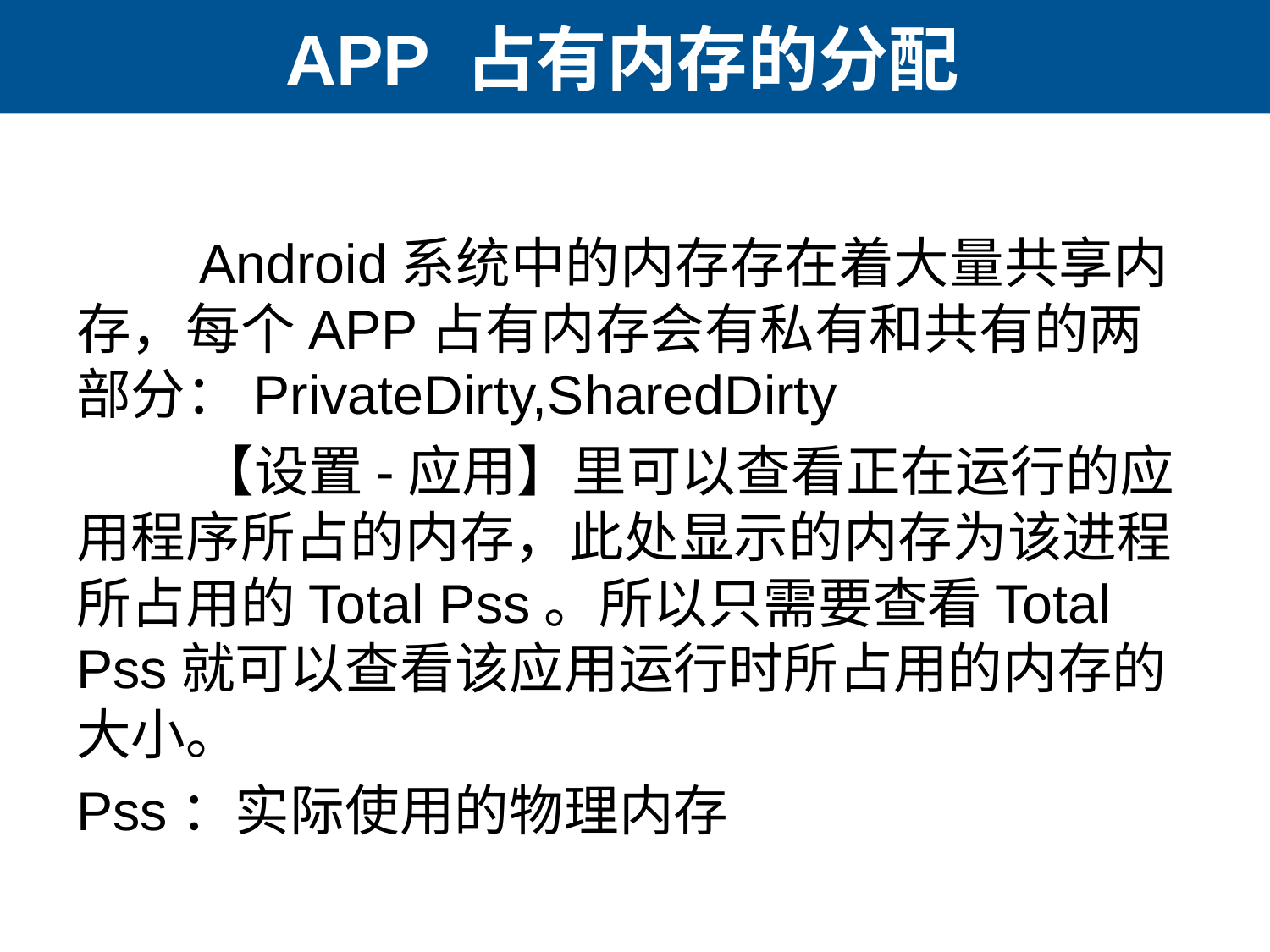

# APP 占有内存的分配
	Android系统中的内存存在着大量共享内存，每个APP占有内存会有私有和共有的两部分：PrivateDirty,SharedDirty
	【设置-应用】里可以查看正在运行的应用程序所占的内存，此处显示的内存为该进程所占用的Total Pss。所以只需要查看Total Pss就可以查看该应用运行时所占用的内存的大小。
Pss：实际使用的物理内存